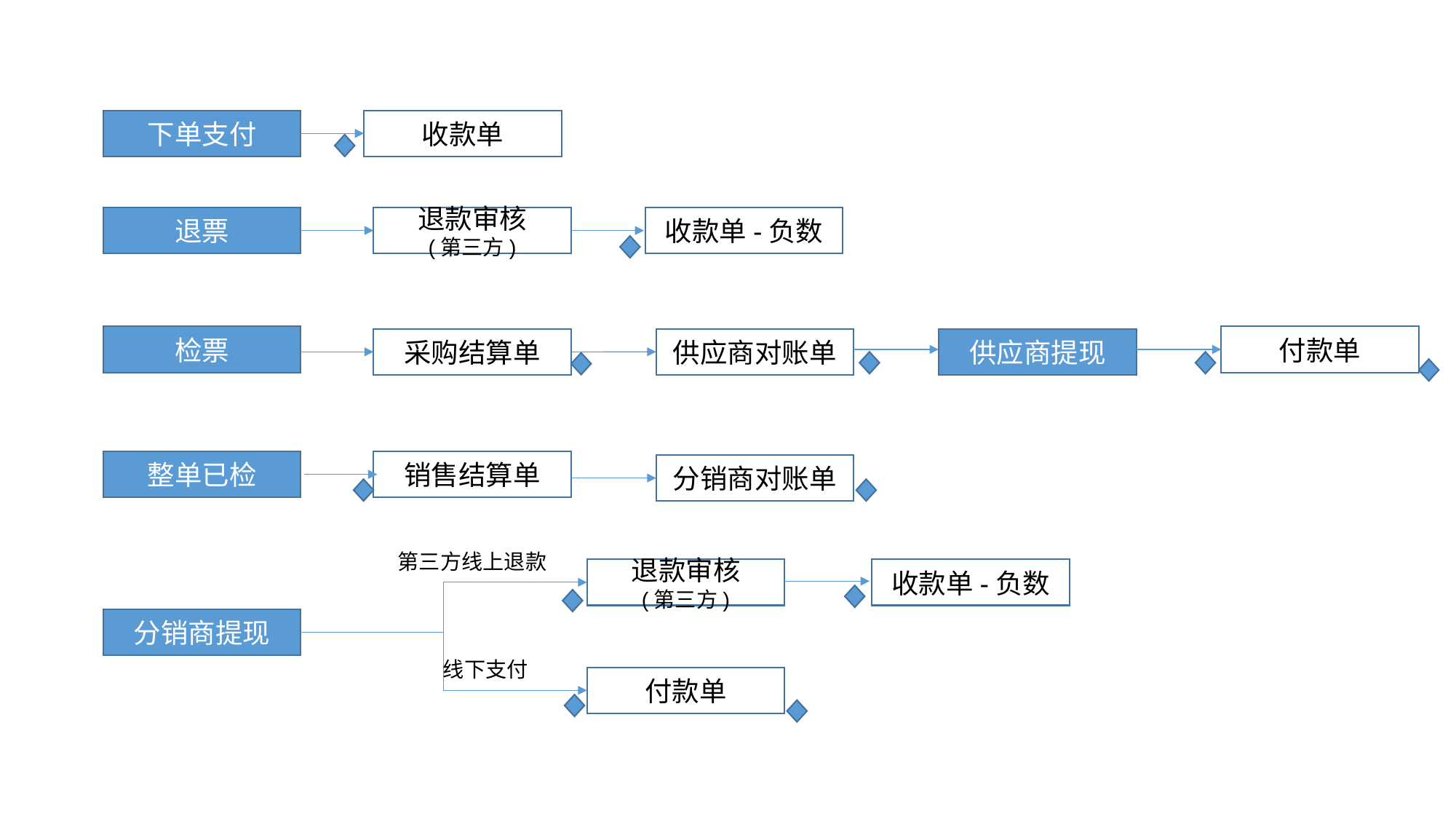

下单支付
收款单

退票
退款审核
(第三方)
收款单-负数

检票
付款单
采购结算单
供应商对账单
供应商提现

整单已检
销售结算单
分销商对账单

第三方线上退款
退款审核
(第三方)
收款单-负数

分销商提现
线下支付
付款单